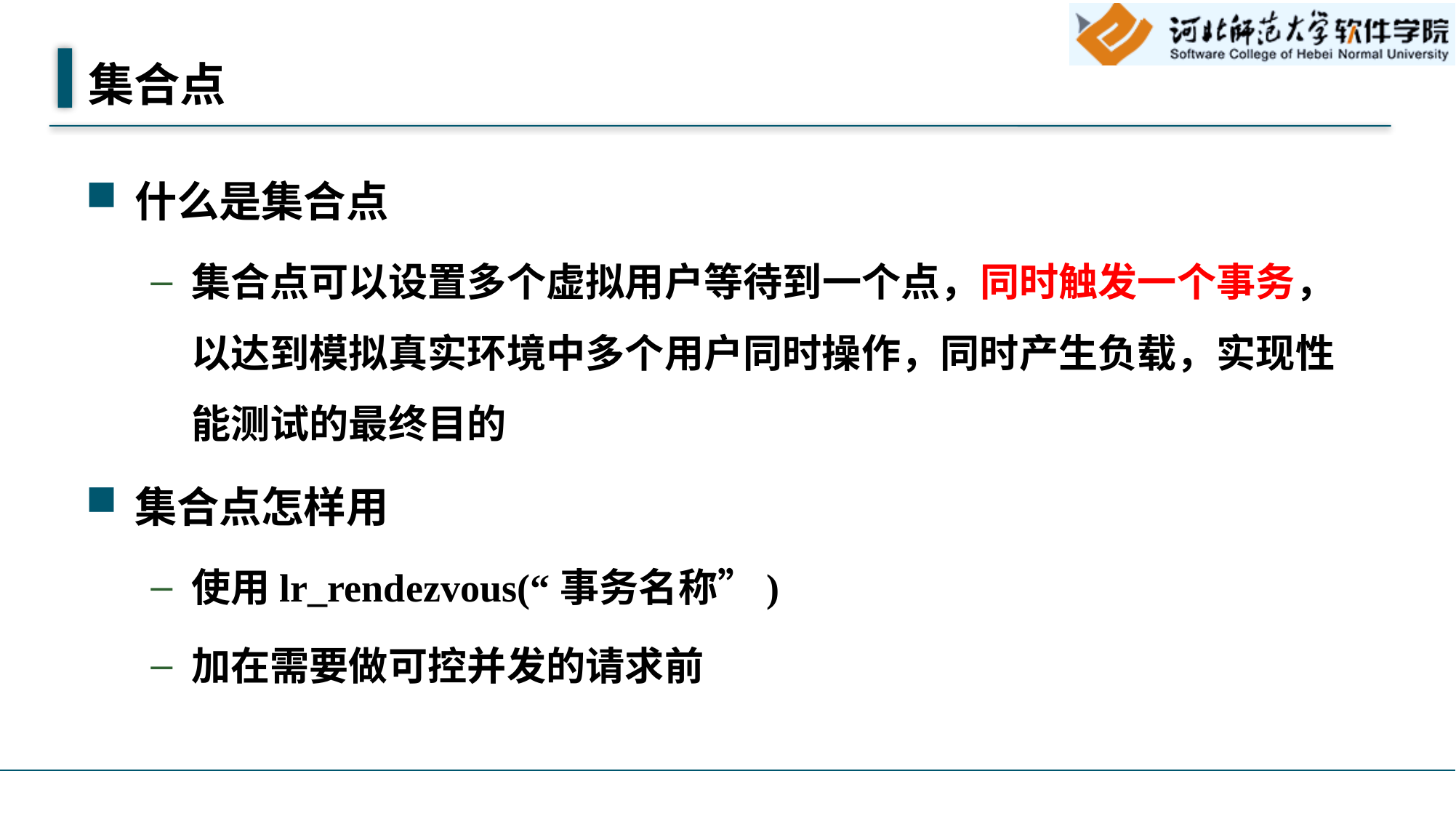

# 集合点
什么是集合点
集合点可以设置多个虚拟用户等待到一个点，同时触发一个事务，以达到模拟真实环境中多个用户同时操作，同时产生负载，实现性能测试的最终目的
集合点怎样用
使用lr_rendezvous(“事务名称”)
加在需要做可控并发的请求前